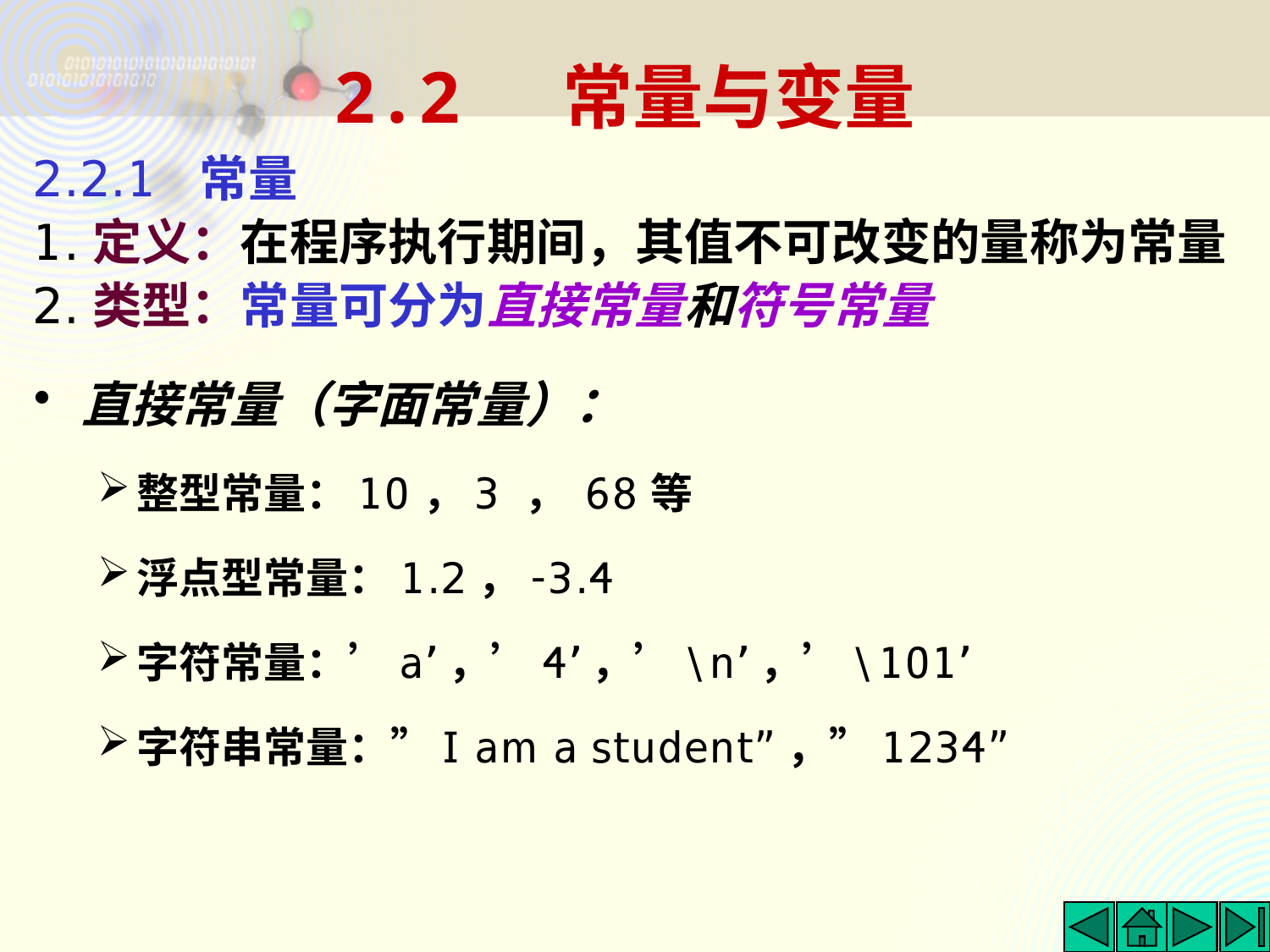

# 2.2  常量与变量
2.2.1  常量
1.定义：在程序执行期间，其值不可改变的量称为常量
2.类型：常量可分为直接常量和符号常量
直接常量（字面常量）：
整型常量：10，3 ， 68等
浮点型常量：1.2，-3.4
字符常量：’a’，’4’，’\n’，’\101’
字符串常量：”I am a student”，”1234”